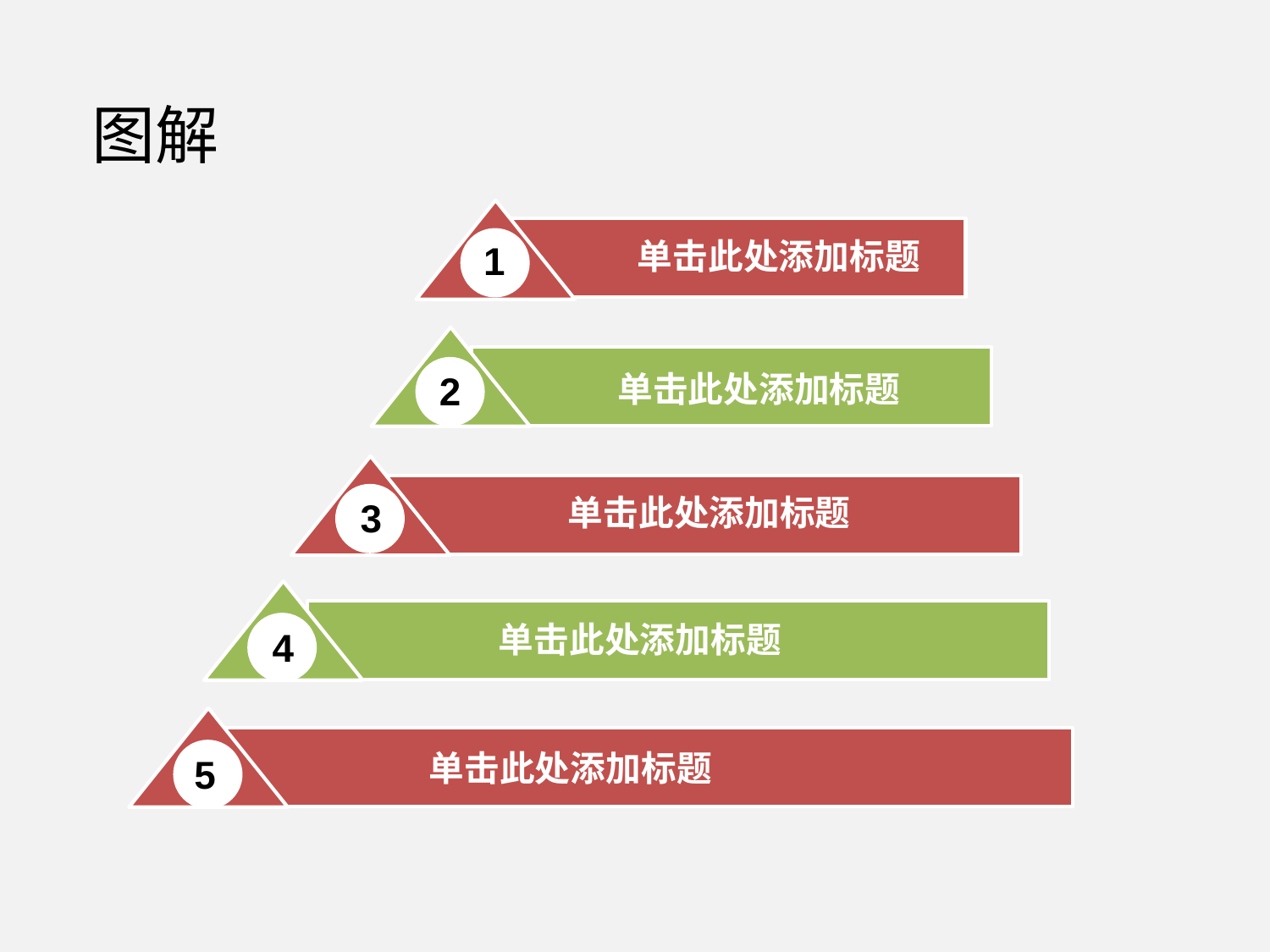

图解

单击此处添加标题
1

单击此处添加标题
2

单击此处添加标题
3

单击此处添加标题

4

单击此处添加标题
5